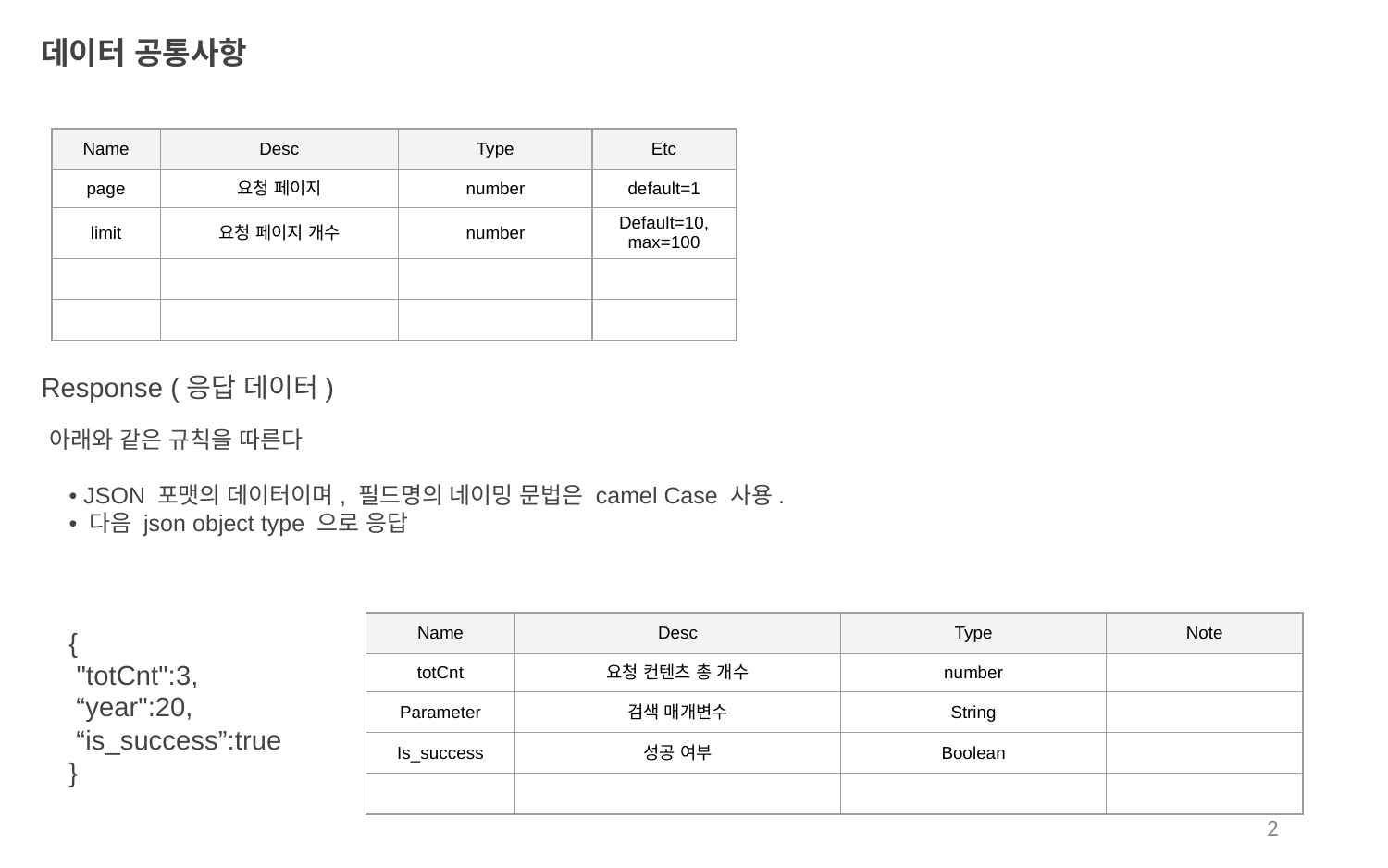

데이터 공통사항
| Name | Desc | Type | Etc |
| --- | --- | --- | --- |
| page | 요청 페이지 | number | default=1 |
| limit | 요청 페이지 개수 | number | Default=10, max=100 |
|  |  |  |  |
|  |  |  |  |
Response (응답 데이터)
아래와 같은 규칙을 따른다

   • JSON 포맷의 데이터이며, 필드명의 네이밍 문법은 camel Case 사용.
   • 다음 json object type 으로 응답
| Name | Desc | Type | Note |
| --- | --- | --- | --- |
| totCnt | 요청 컨텐츠 총 개수 | number |  |
| Parameter | 검색 매개변수 | String |  |
| Is\_success | 성공 여부 | Boolean |  |
|  |  |  |  |
{
 "totCnt":3,
 “year":20,
 “is_success”:true
}
2